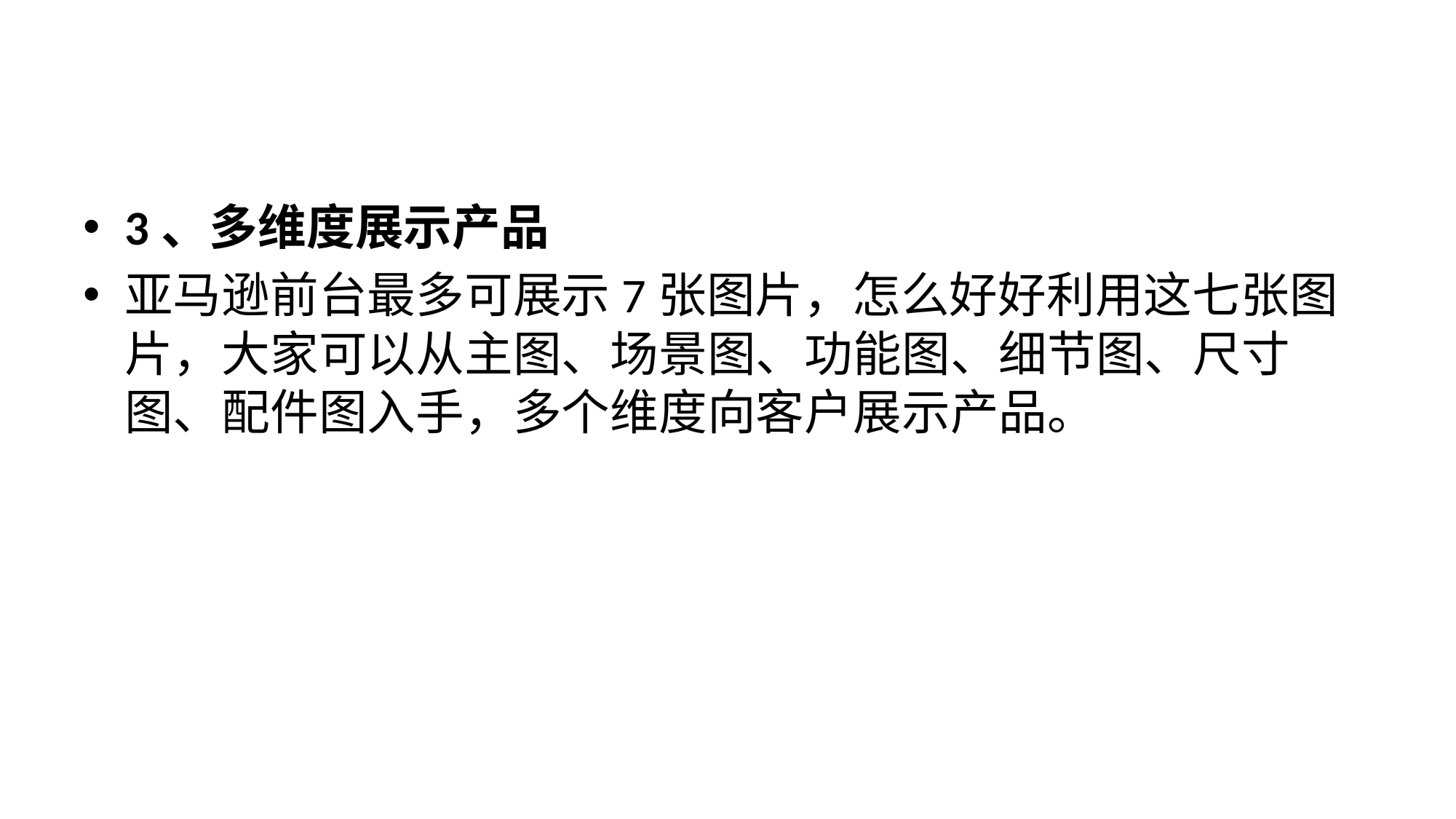

#
3、多维度展示产品
亚马逊前台最多可展示7张图片，怎么好好利用这七张图片，大家可以从主图、场景图、功能图、细节图、尺寸图、配件图入手，多个维度向客户展示产品。